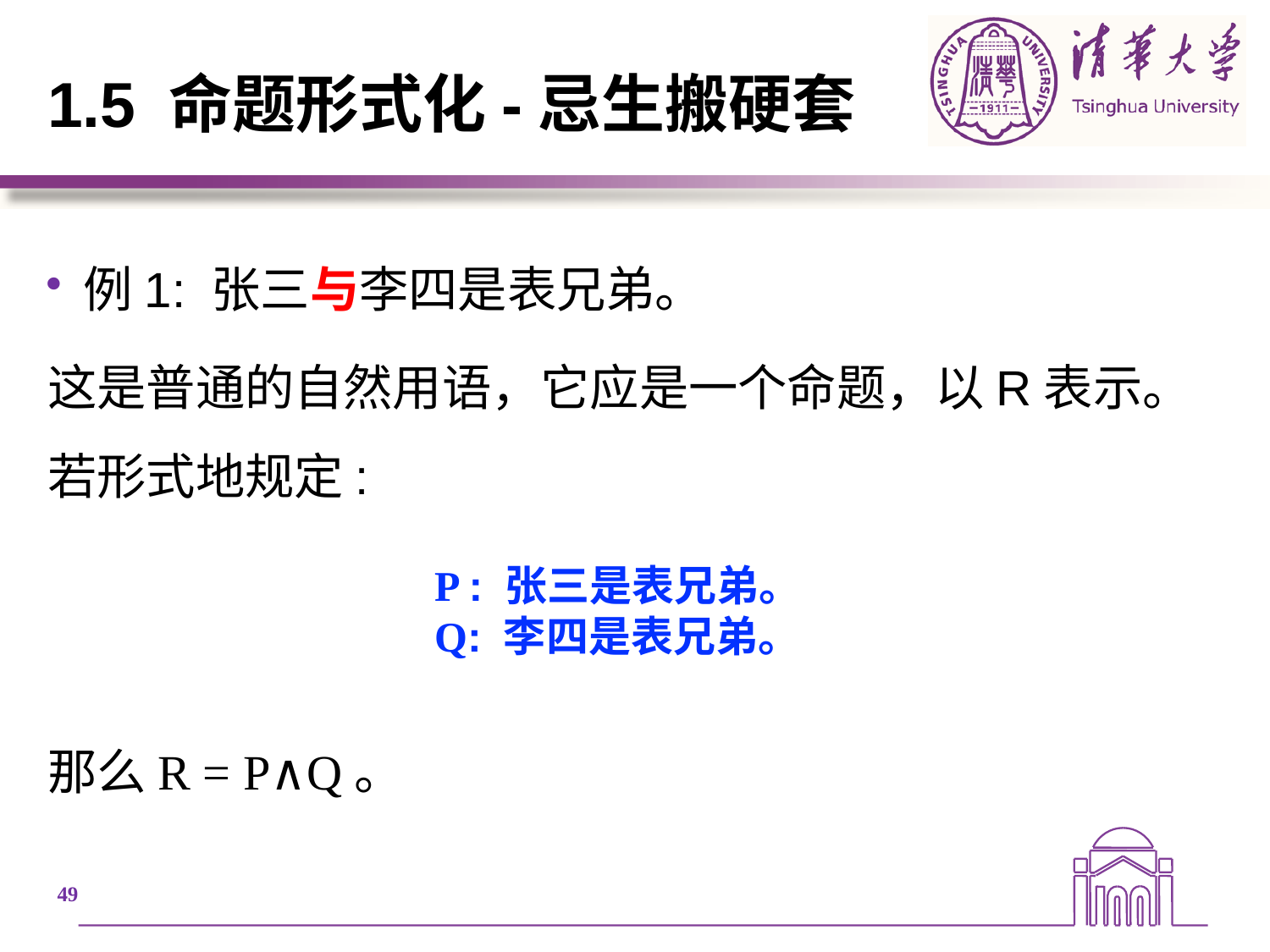

# 1.5 命题形式化-忌生搬硬套
例1: 张三与李四是表兄弟。
这是普通的自然用语，它应是一个命题，以R表示。若形式地规定:

那么R = P∧Q。

P : 张三是表兄弟。
Q: 李四是表兄弟。